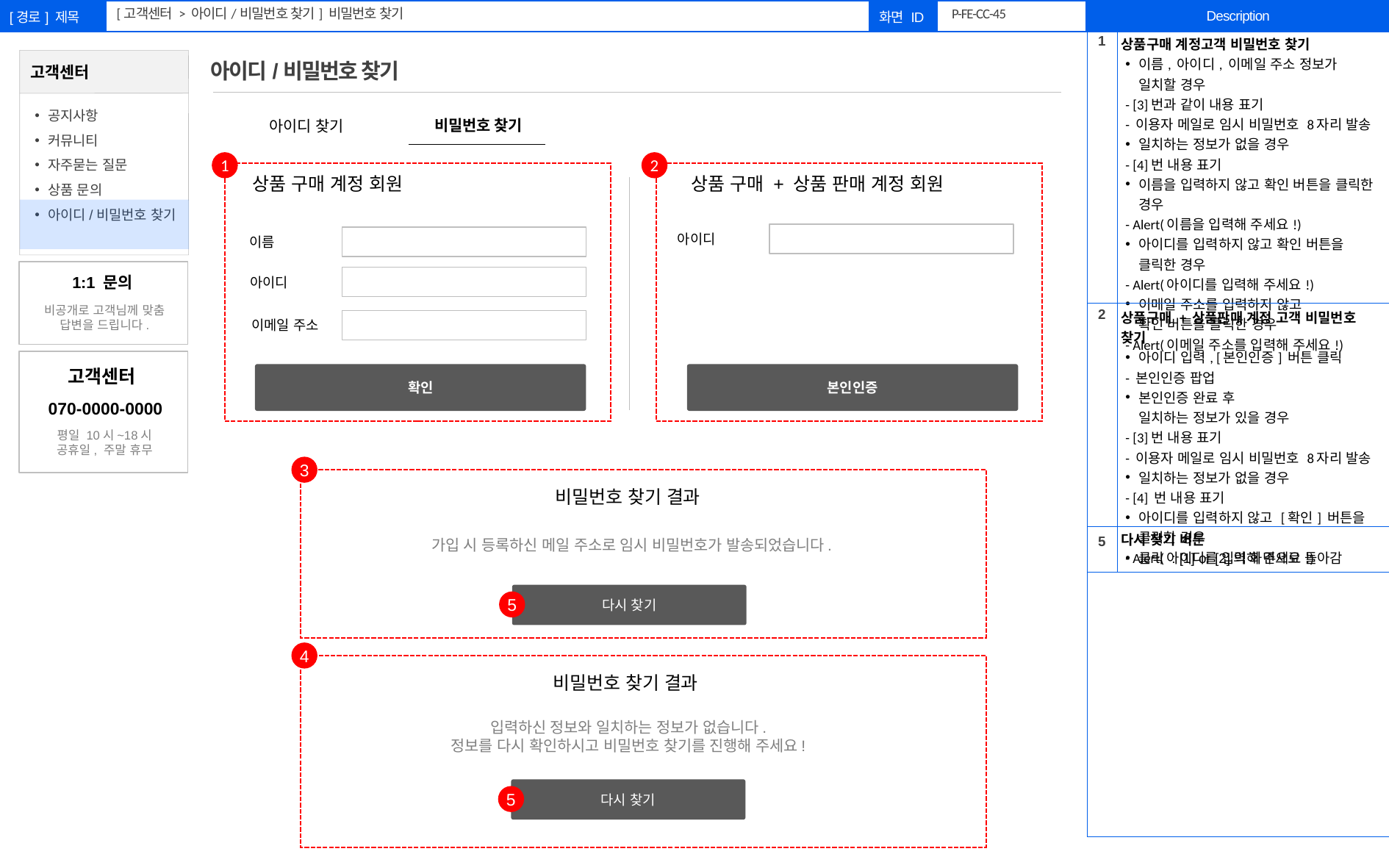

[고객센터 > 아이디/비밀번호 찾기] 비밀번호 찾기
# P-FE-CC-45
| 1 | 상품구매 계정고객 비밀번호 찾기 이름, 아이디, 이메일 주소 정보가 일치할 경우 - [3]번과 같이 내용 표기 - 이용자 메일로 임시 비밀번호 8자리 발송 일치하는 정보가 없을 경우 - [4]번 내용 표기 이름을 입력하지 않고 확인 버튼을 클릭한 경우 - Alert(이름을 입력해 주세요!) 아이디를 입력하지 않고 확인 버튼을 클릭한 경우 - Alert(아이디를 입력해 주세요!) 이메일 주소를 입력하지 않고 확인 버튼을 클릭한 경우 - Alert(이메일 주소를 입력해 주세요!) |
| --- | --- |
| 2 | 상품구매 + 상품판매 계정 고객 비밀번호 찾기 아이디 입력, [본인인증] 버튼 클릭 - 본인인증 팝업 본인인증 완료 후 일치하는 정보가 있을 경우 - [3]번 내용 표기 - 이용자 메일로 임시 비밀번호 8자리 발송 일치하는 정보가 없을 경우 - [4] 번 내용 표기 아이디를 입력하지 않고 [확인] 버튼을 클릭한 경우 - Alert(아이디를 입력해 주세요!) |
| 5 | 다시 찾기 버튼 클릭 : [1] or [2]의 화면으로 돌아감 |
|  |  |
아이디/비밀번호 찾기
비밀번호 찾기
아이디 찾기
1
2

상품 구매 계정 회원
상품 구매 + 상품 판매 계정 회원

아이디

이름

아이디

이메일 주소
확인
본인인증
3

비밀번호 찾기 결과
가입 시 등록하신 메일 주소로 임시 비밀번호가 발송되었습니다.
다시 찾기
5
4

비밀번호 찾기 결과
입력하신 정보와 일치하는 정보가 없습니다.
정보를 다시 확인하시고 비밀번호 찾기를 진행해 주세요!
다시 찾기
5